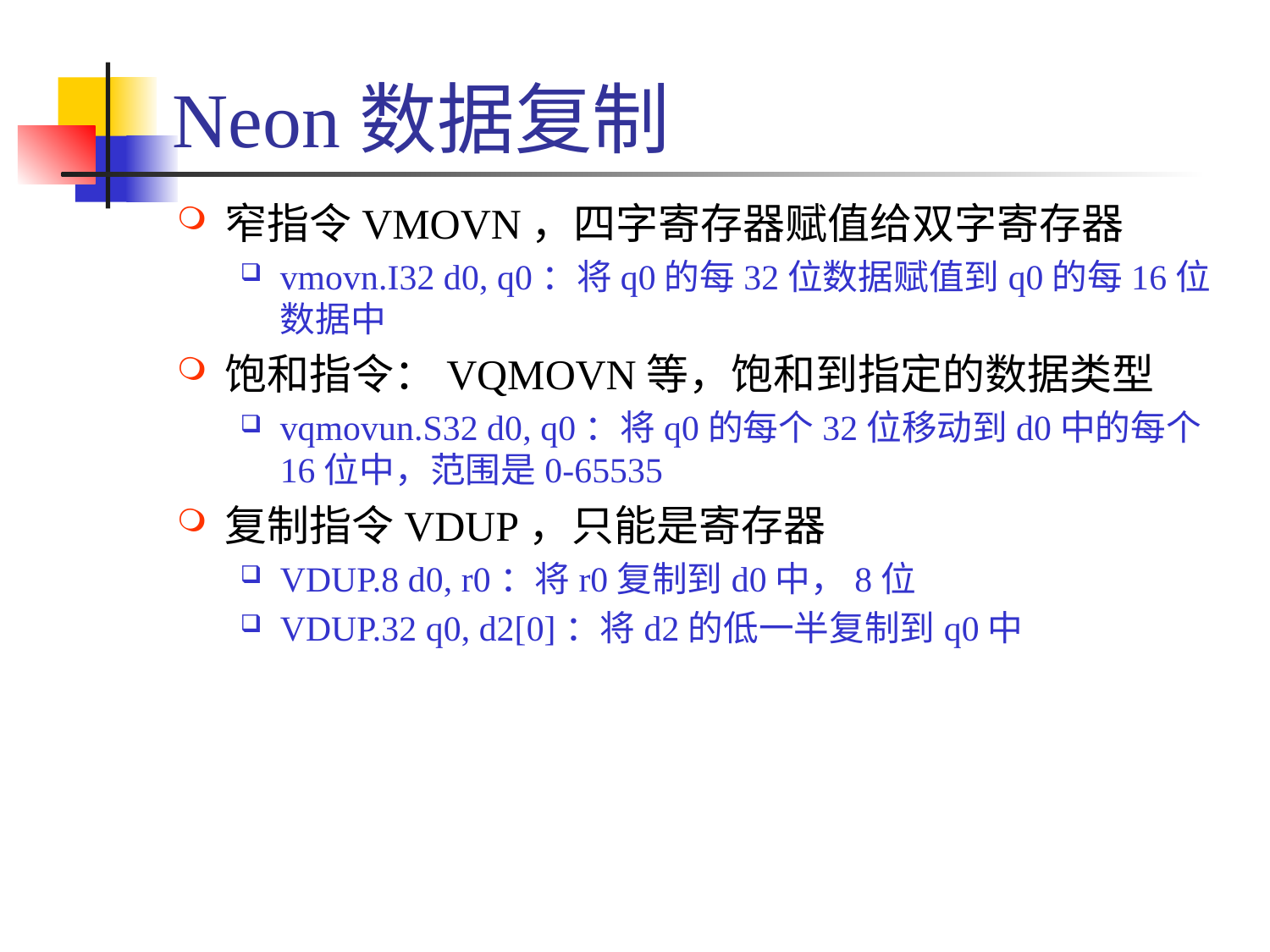

# Neon数据复制
窄指令VMOVN，四字寄存器赋值给双字寄存器
vmovn.I32 d0, q0：将q0的每32位数据赋值到q0的每16位数据中
饱和指令：VQMOVN等，饱和到指定的数据类型
vqmovun.S32 d0, q0：将q0的每个32位移动到d0中的每个16位中，范围是0-65535
复制指令VDUP，只能是寄存器
VDUP.8 d0, r0：将r0复制到d0中，8位
VDUP.32 q0, d2[0]：将d2的低一半复制到q0中